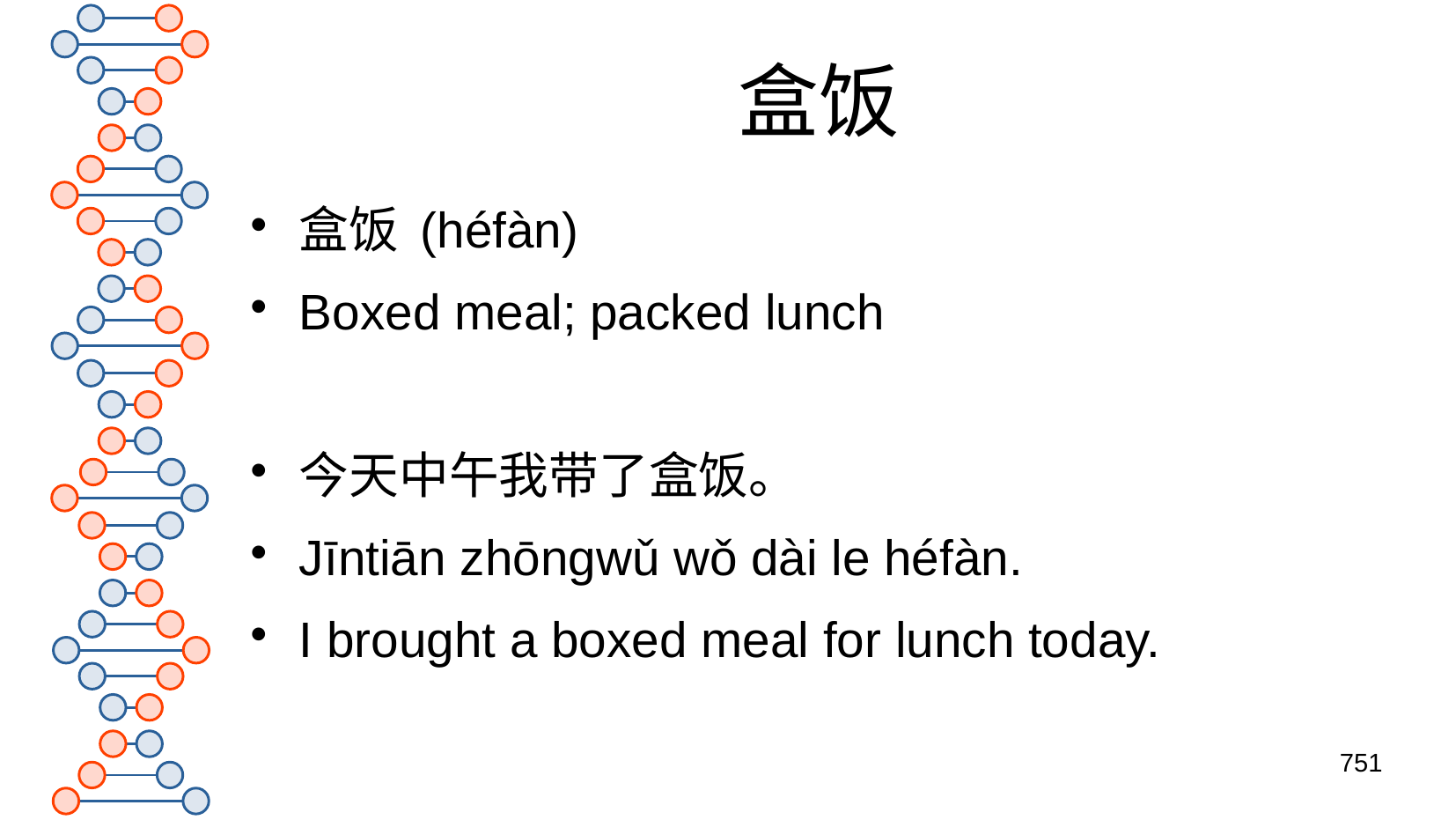

# 盒饭
盒饭 (héfàn)
Boxed meal; packed lunch

今天中午我带了盒饭。
Jīntiān zhōngwǔ wǒ dài le héfàn.
I brought a boxed meal for lunch today.

751